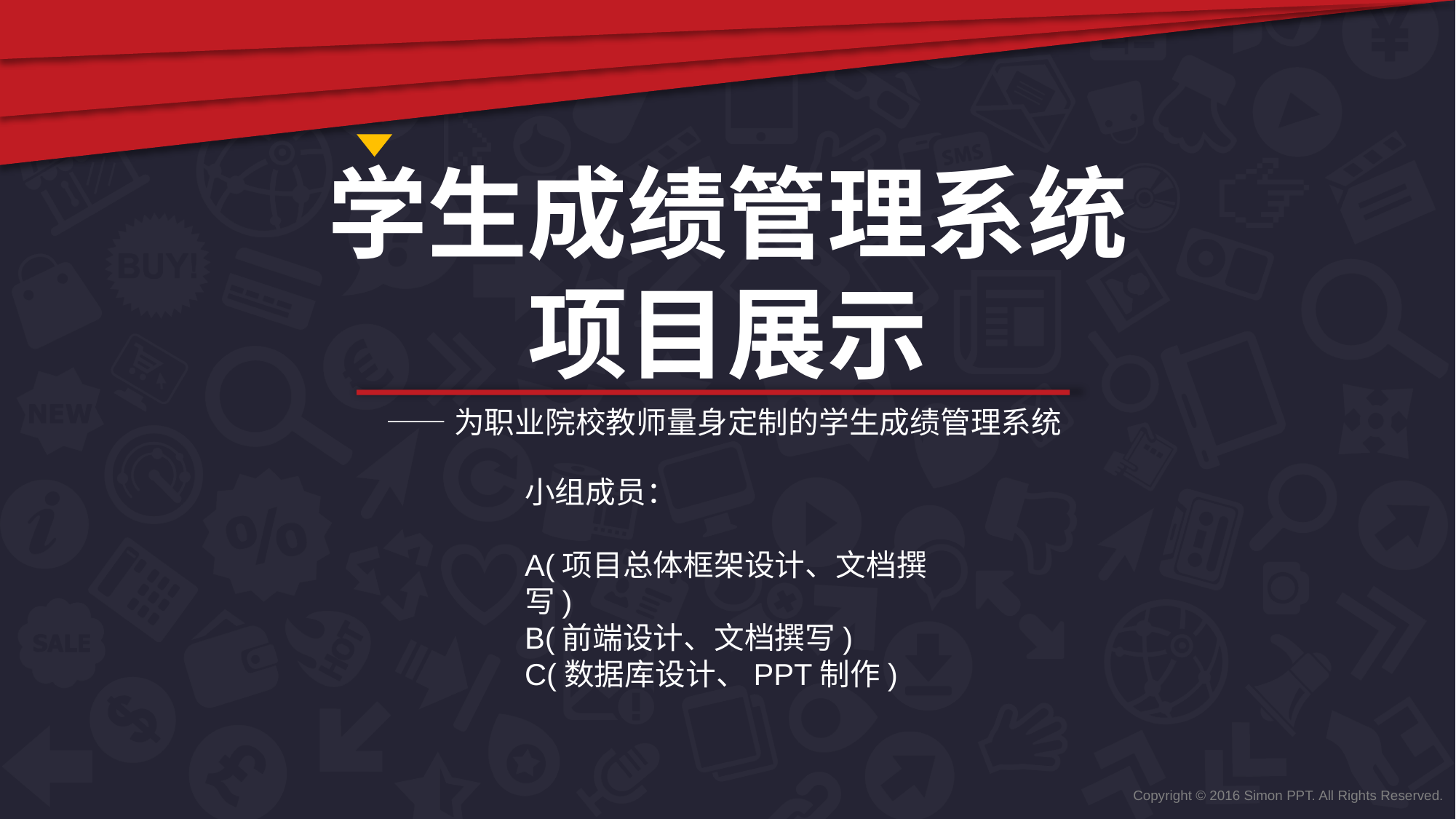

学生成绩管理系统项目展示

——为职业院校教师量身定制的学生成绩管理系统
小组成员：

A(项目总体框架设计、文档撰写)
B(前端设计、文档撰写)
C(数据库设计、PPT制作)
Copyright © 2016 Simon PPT. All Right s Reserved.